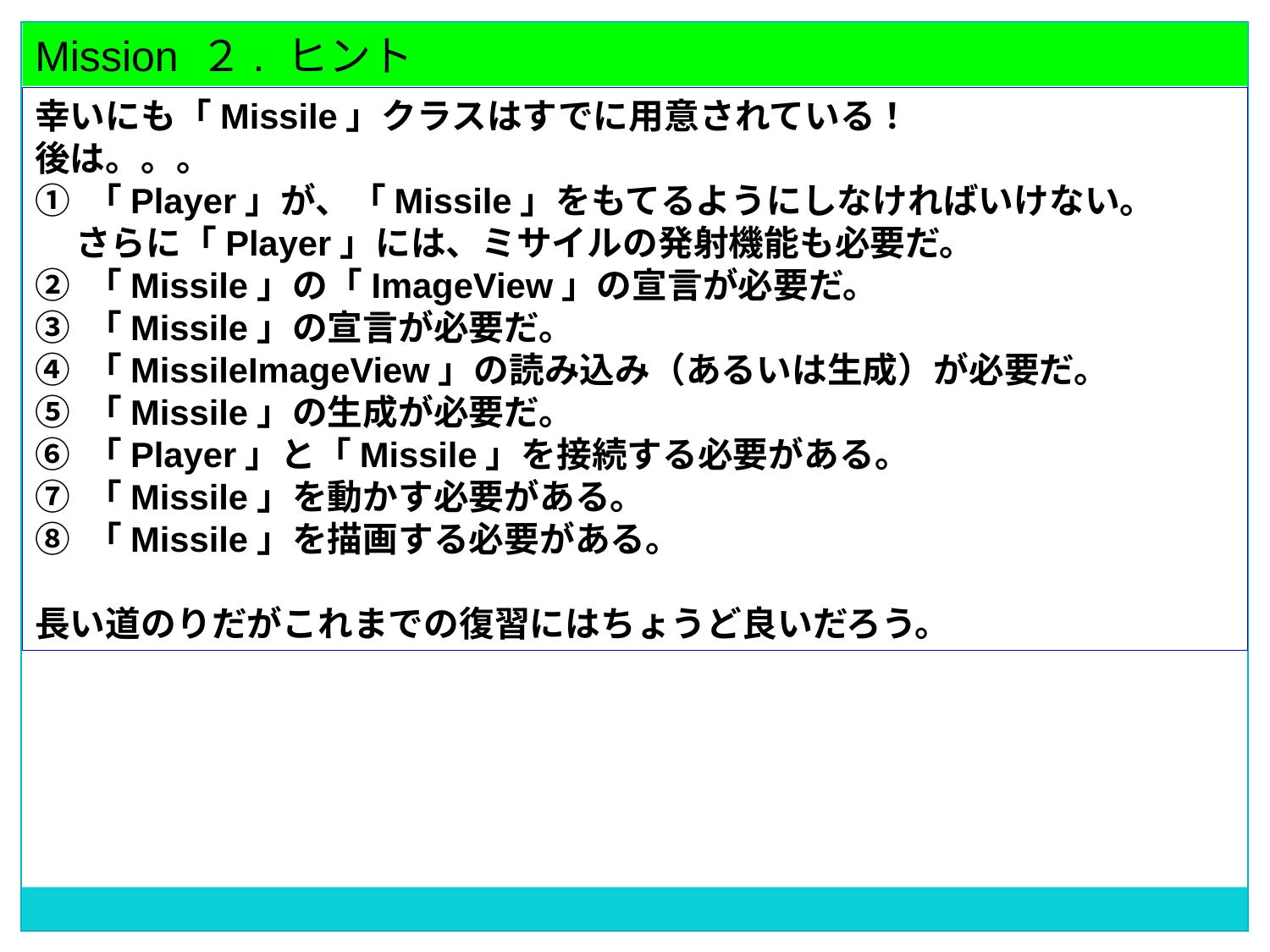

Mission ２. ヒント
幸いにも「Missile」クラスはすでに用意されている！
後は。。。
① 「Player」が、「Missile」をもてるようにしなければいけない。
    さらに「Player」には、ミサイルの発射機能も必要だ。
② 「Missile」の「ImageView」の宣言が必要だ。
③ 「Missile」の宣言が必要だ。
④ 「MissileImageView」の読み込み（あるいは生成）が必要だ。
⑤ 「Missile」の生成が必要だ。
⑥ 「Player」と「Missile」を接続する必要がある。
⑦ 「Missile」を動かす必要がある。
⑧ 「Missile」を描画する必要がある。

長い道のりだがこれまでの復習にはちょうど良いだろう。